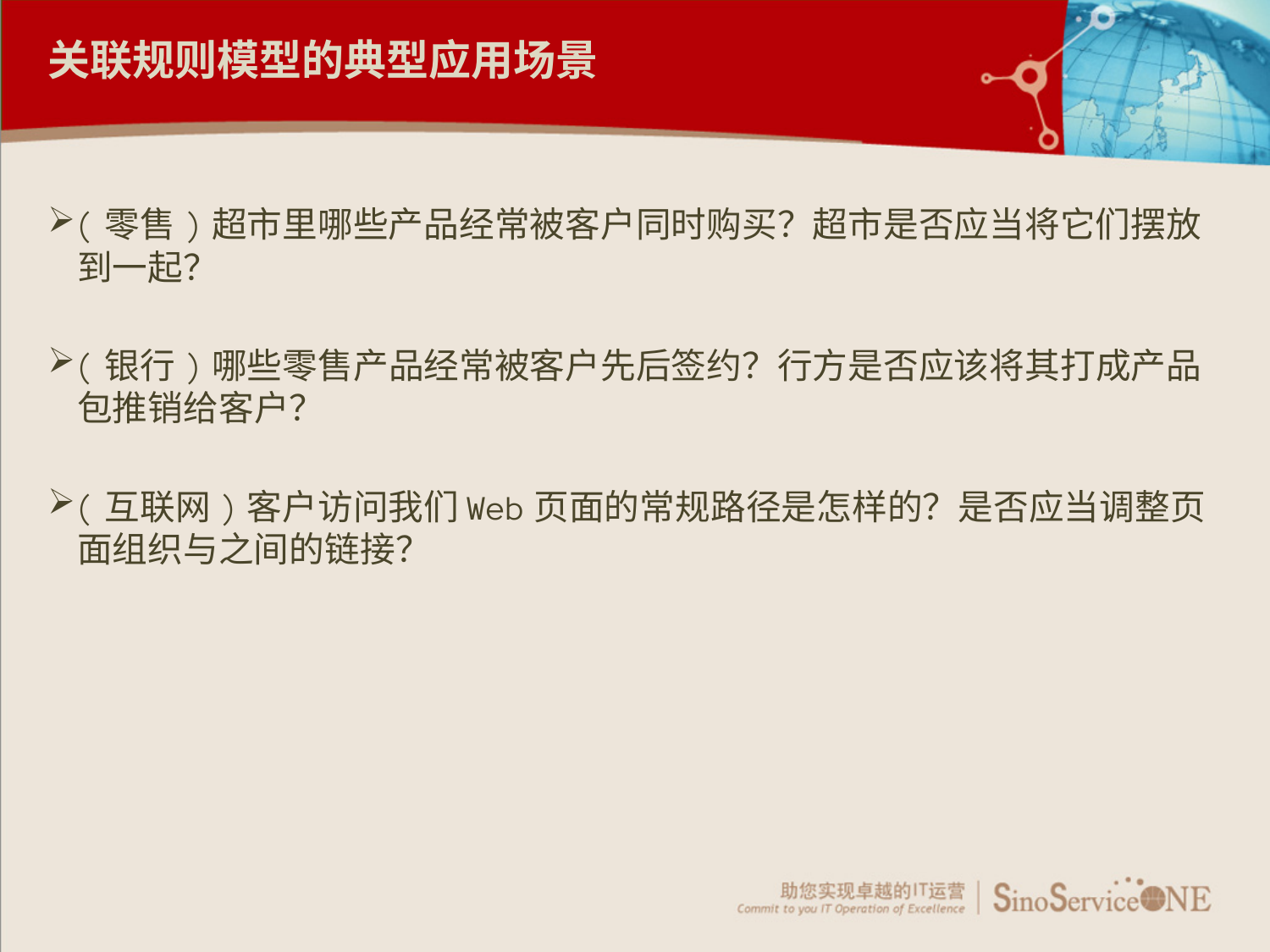

# 关联规则模型的典型应用场景
(零售)超市里哪些产品经常被客户同时购买？超市是否应当将它们摆放到一起？

(银行)哪些零售产品经常被客户先后签约？行方是否应该将其打成产品包推销给客户？

(互联网)客户访问我们Web页面的常规路径是怎样的？是否应当调整页面组织与之间的链接？